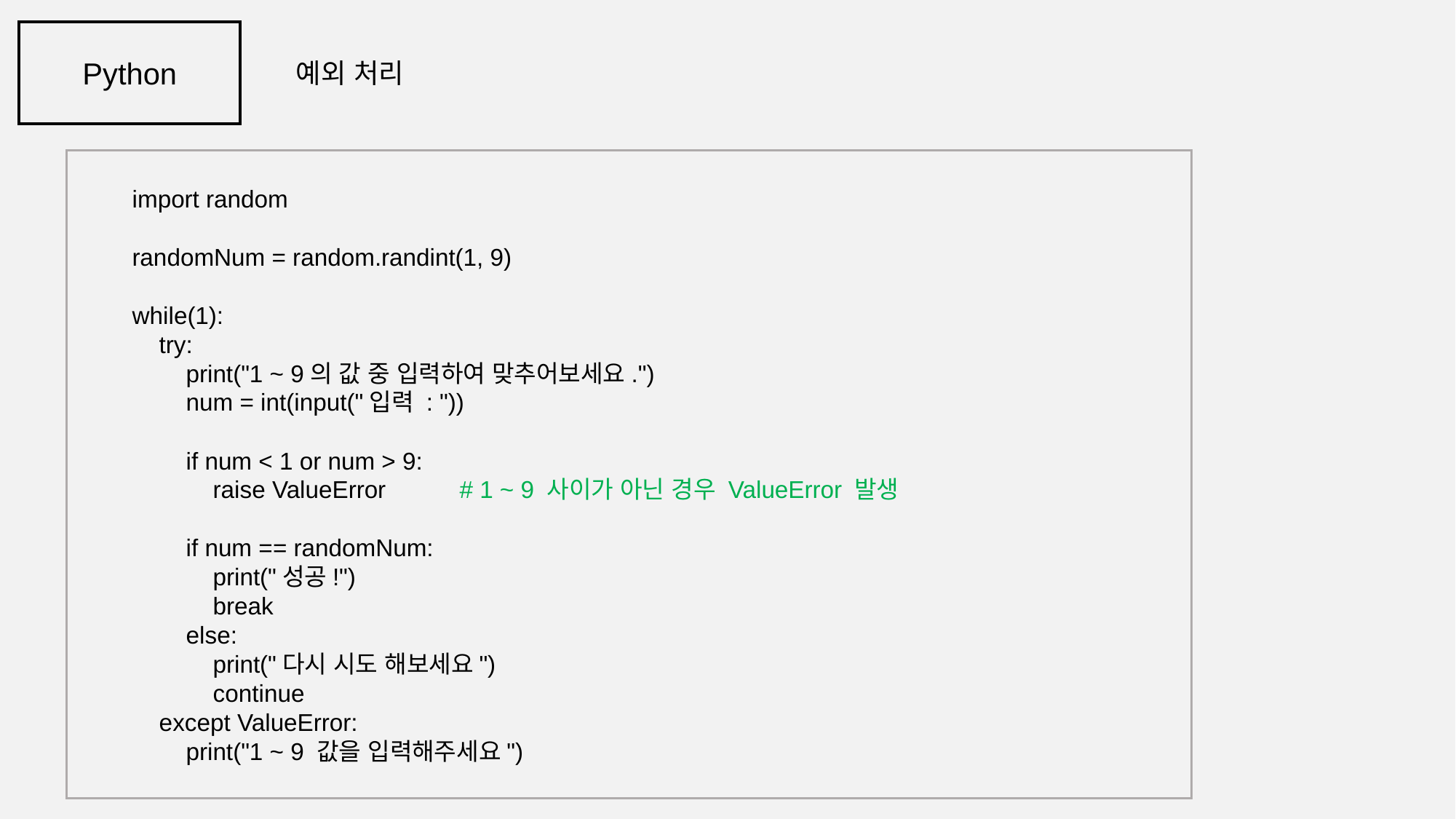

Python
예외 처리
import random

randomNum = random.randint(1, 9)

while(1):
    try:
        print("1 ~ 9의 값 중 입력하여 맞추어보세요.")
        num = int(input("입력 : "))

        if num < 1 or num > 9:
            raise ValueError	# 1 ~ 9 사이가 아닌 경우 ValueError 발생

        if num == randomNum:
            print("성공!")
            break
        else:
            print("다시 시도 해보세요")
            continue
    except ValueError:
        print("1 ~ 9 값을 입력해주세요")
   '"